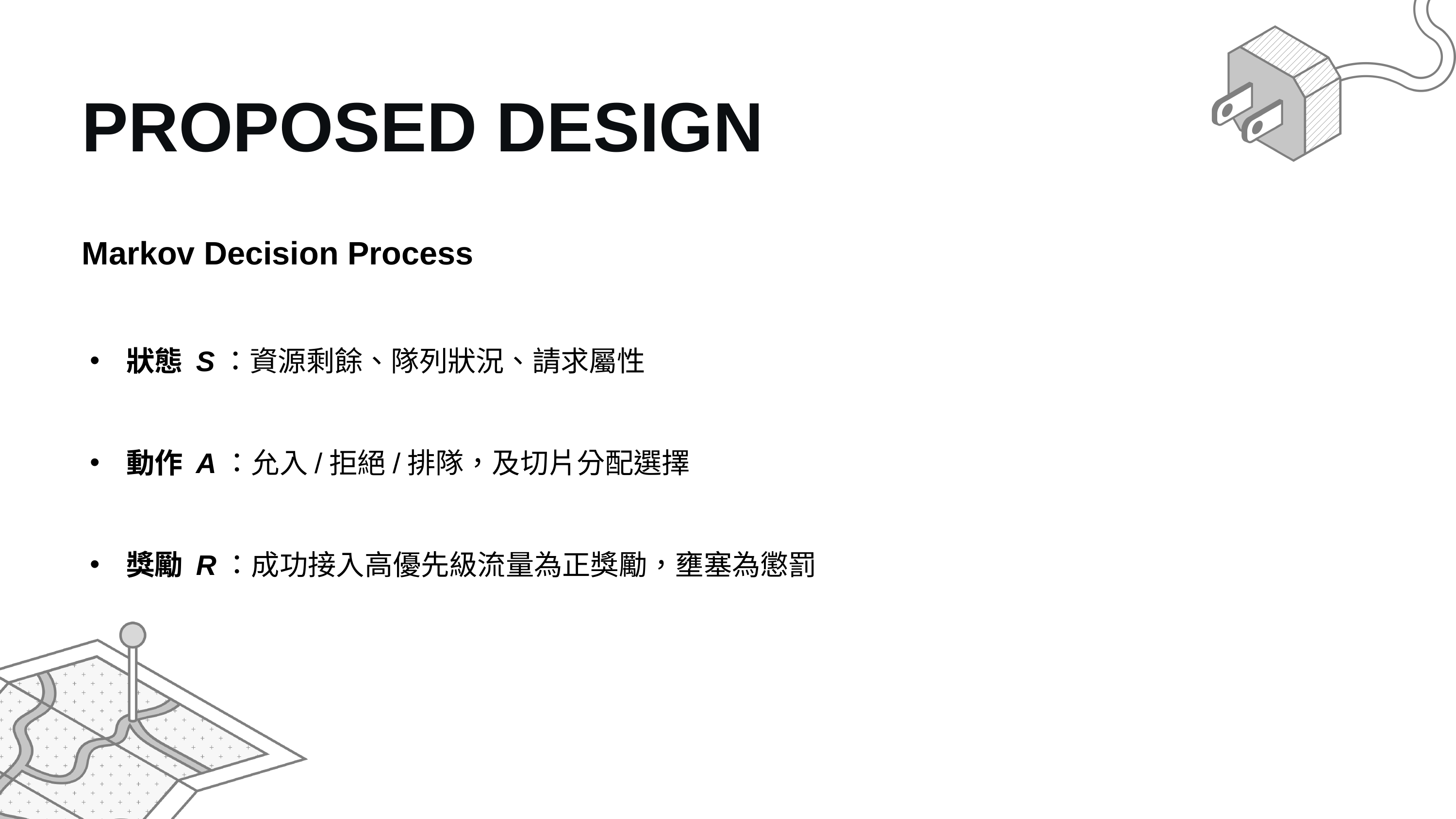

PROPOSED DESIGN
Markov Decision Process
狀態 S：資源剩餘、隊列狀況、請求屬性
動作 A：允入/拒絕/排隊，及切片分配選擇
獎勵 R：成功接入高優先級流量為正獎勵，壅塞為懲罰